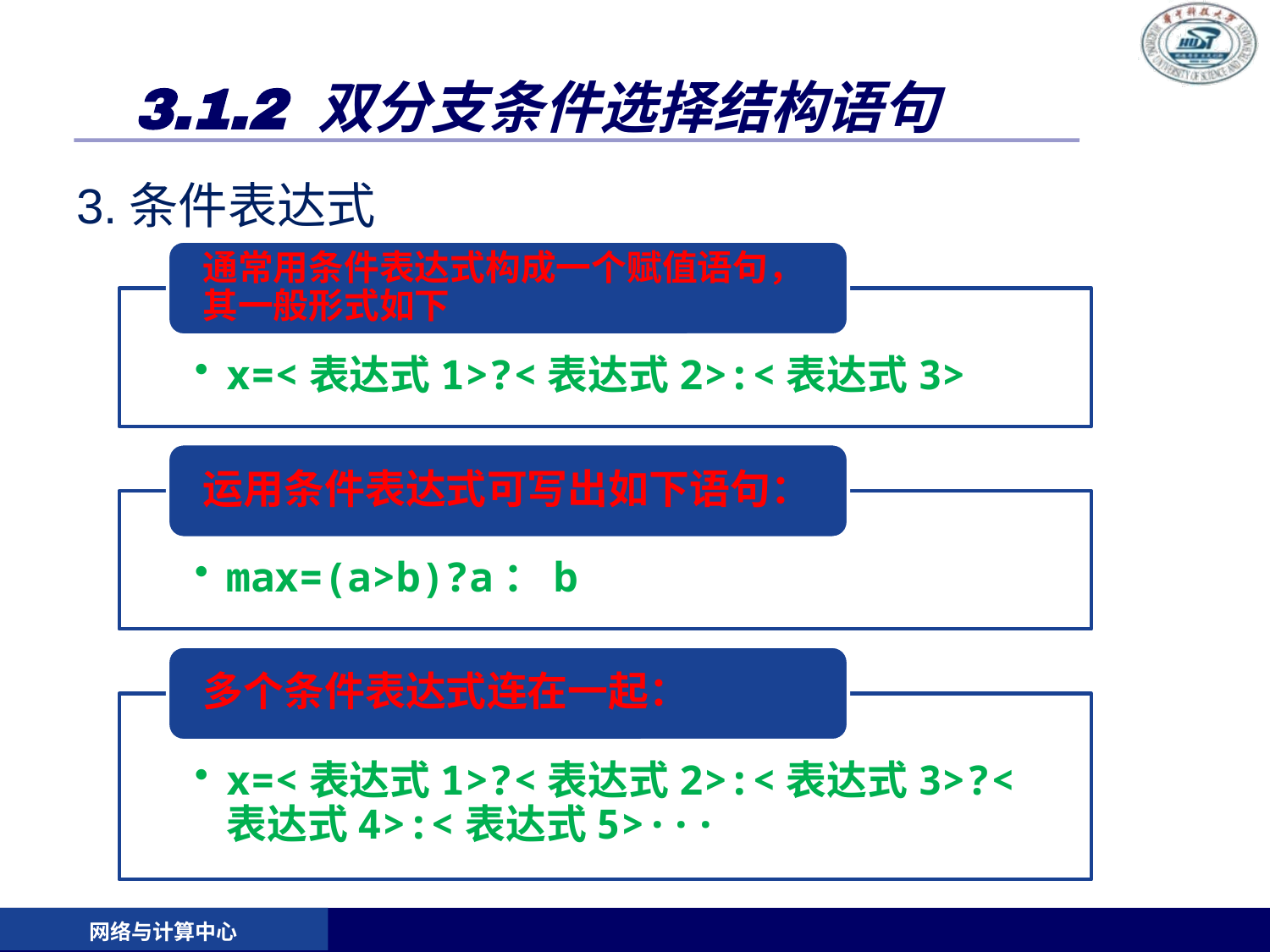

# 3.1.2 双分支条件选择结构语句
3.条件表达式

x=<表达式1>?<表达式2>:<表达式3>
通常用条件表达式构成一个赋值语句，其一般形式如下
max=(a>b)?a：b
运用条件表达式可写出如下语句：
x=<表达式1>?<表达式2>:<表达式3>?<表达式4>:<表达式5>···
多个条件表达式连在一起：
网络与计算中心